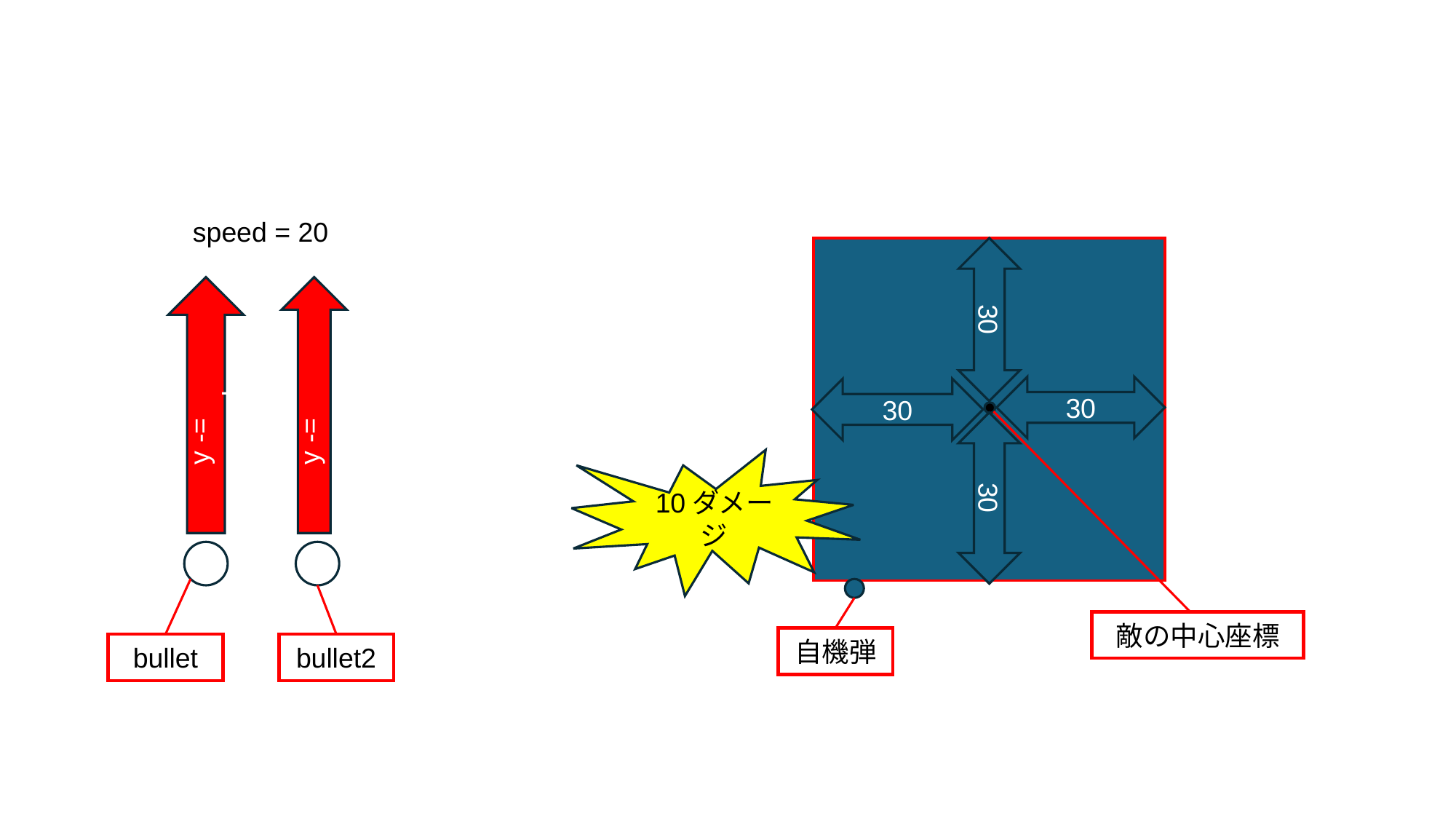

speed = 20

30
y -= speed
y -= speed
30
30

10ダメージ
30

敵の中心座標
自機弾
bullet
bullet2